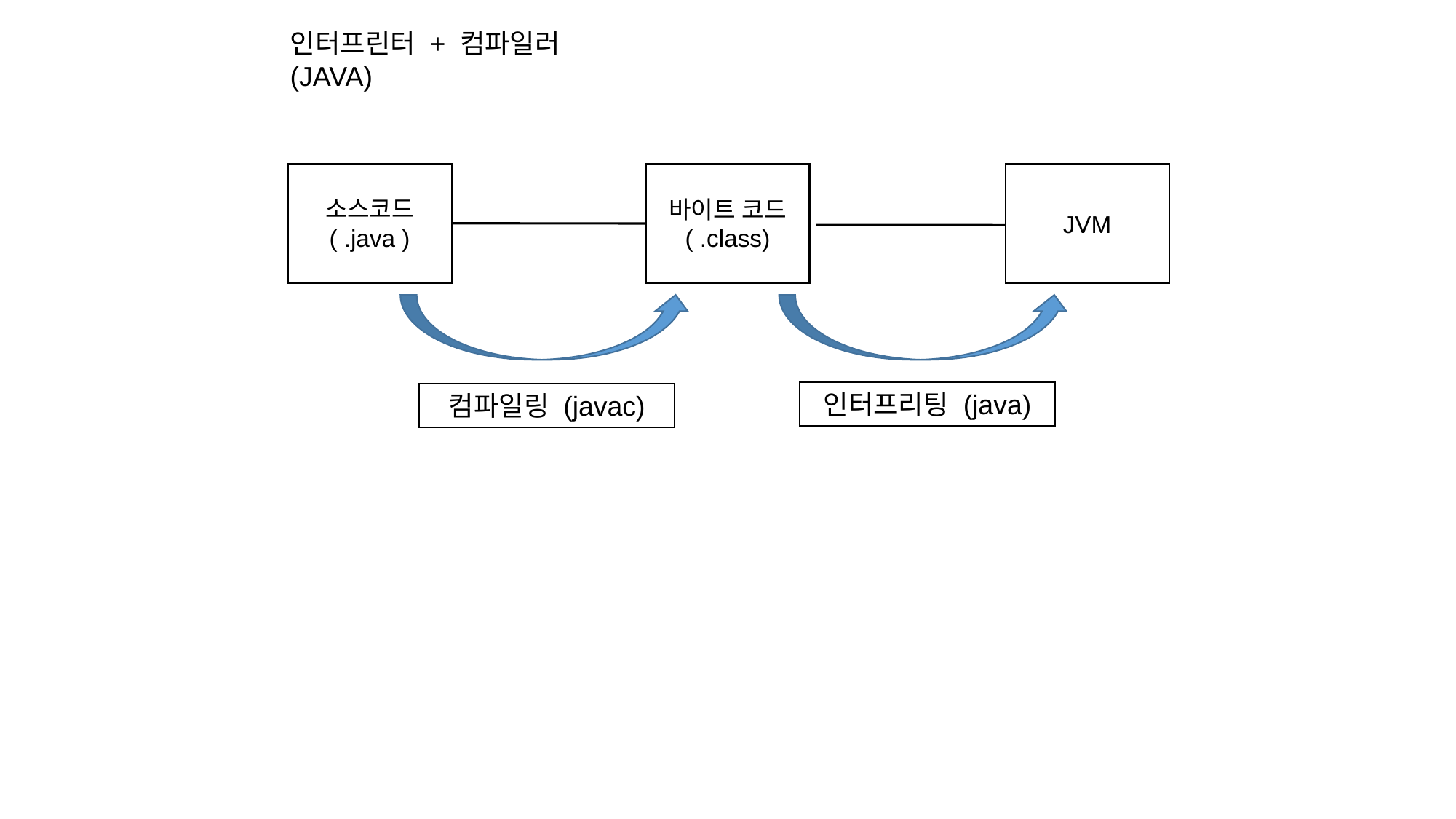

인터프린터 + 컴파일러 (JAVA)
소스코드
소스코드
( .java )
바이트 코드
( .class)
JVM
JVM

인터프리팅 (java)
컴파일링 (javac)